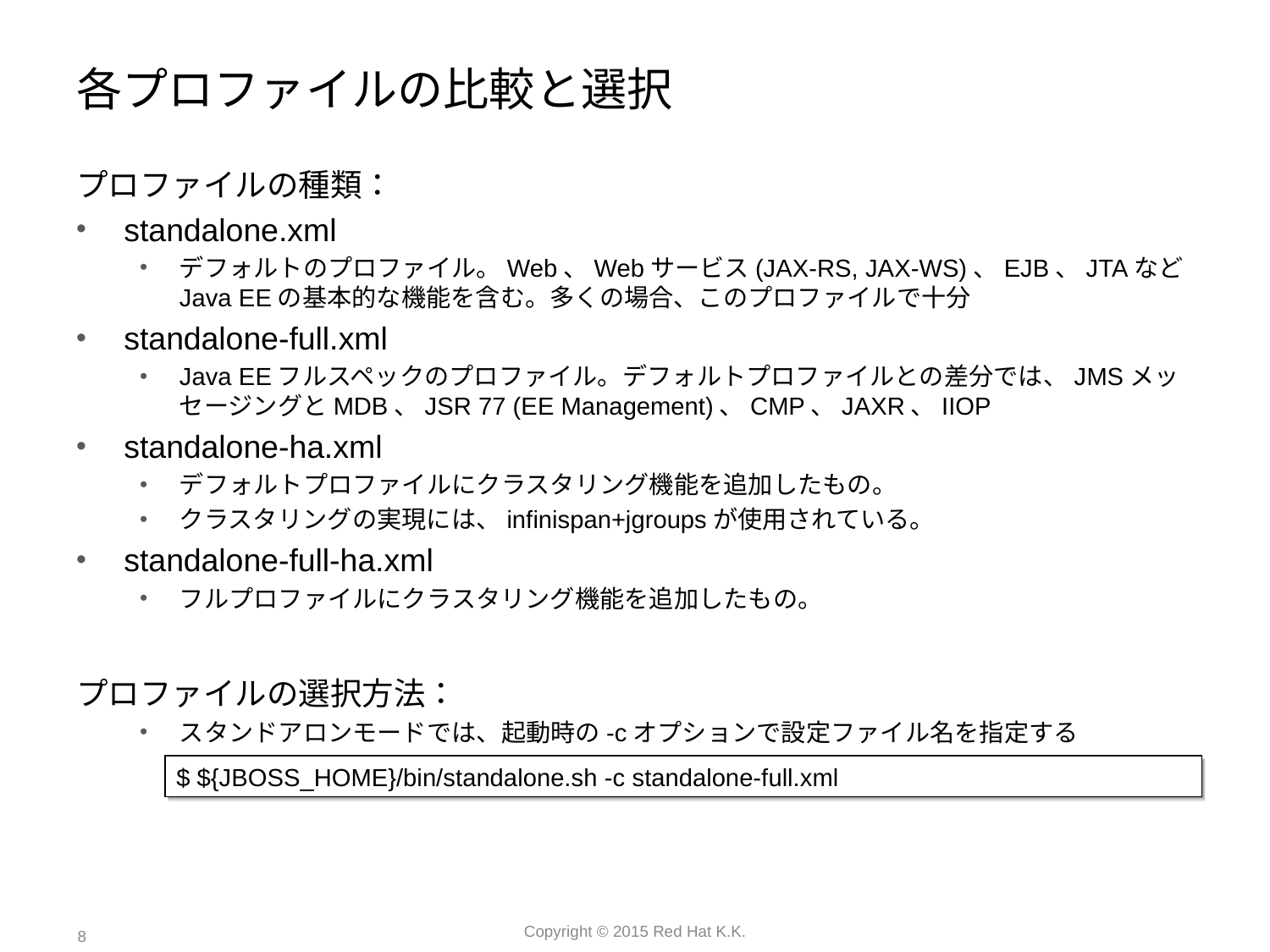

# 各プロファイルの比較と選択
プロファイルの種類：
standalone.xml
デフォルトのプロファイル。Web、Webサービス(JAX-RS, JAX-WS)、EJB、JTAなどJava EEの基本的な機能を含む。多くの場合、このプロファイルで十分
standalone-full.xml
Java EEフルスペックのプロファイル。デフォルトプロファイルとの差分では、JMSメッセージングとMDB、JSR 77 (EE Management)、CMP、JAXR、IIOP
standalone-ha.xml
デフォルトプロファイルにクラスタリング機能を追加したもの。
クラスタリングの実現には、infinispan+jgroupsが使用されている。
standalone-full-ha.xml
フルプロファイルにクラスタリング機能を追加したもの。

プロファイルの選択方法：
スタンドアロンモードでは、起動時の-cオプションで設定ファイル名を指定する
$ ${JBOSS_HOME}/bin/standalone.sh -c standalone-full.xml
8
Copyright © 2015 Red Hat K.K.